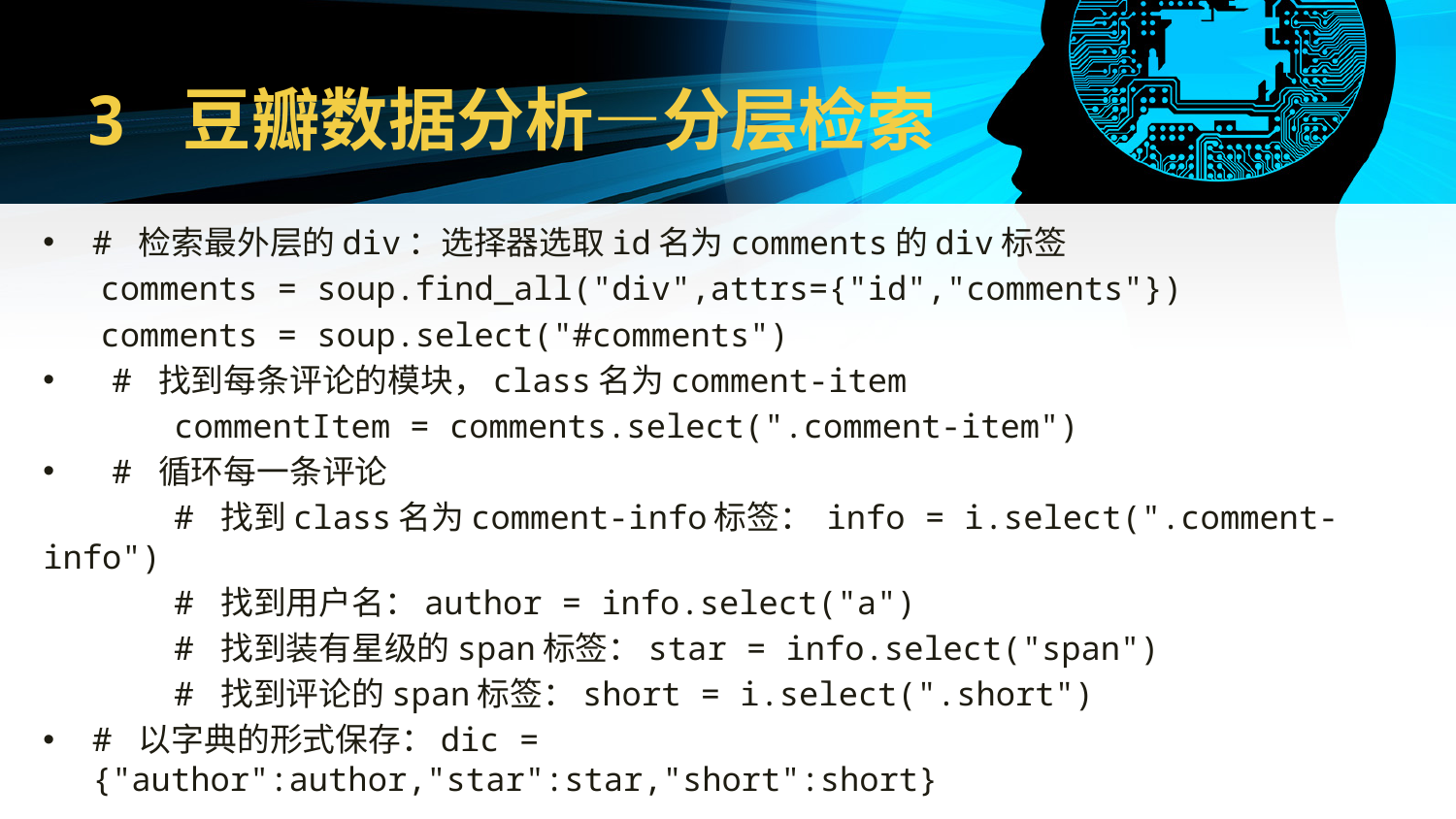

# 3 豆瓣数据分析—分层检索
# 检索最外层的div：选择器选取id名为comments的div标签
comments = soup.find_all("div",attrs={"id","comments"})
comments = soup.select("#comments")
 # 找到每条评论的模块，class名为comment-item
	commentItem = comments.select(".comment-item")
 # 循环每一条评论
	# 找到class名为comment-info标签： info = i.select(".comment-info")
	# 找到用户名：author = info.select("a")
	# 找到装有星级的span标签：star = info.select("span")
	# 找到评论的span标签：short = i.select(".short")
# 以字典的形式保存：dic = {"author":author,"star":star,"short":short}